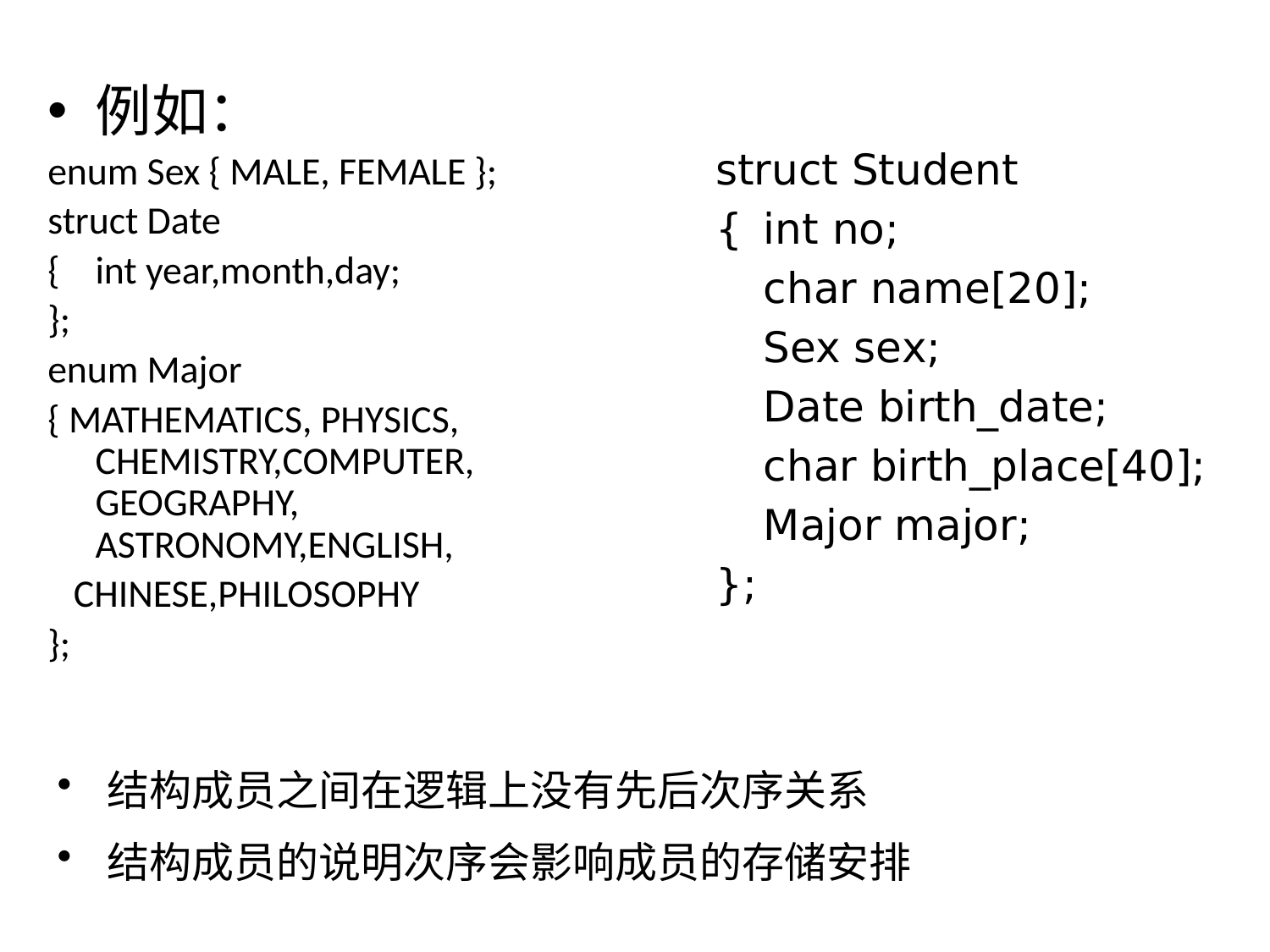

例如：
enum Sex { MALE, FEMALE };
struct Date
{	int year,month,day;
};
enum Major
{ MATHEMATICS, PHYSICS, CHEMISTRY,COMPUTER, GEOGRAPHY,  ASTRONOMY,ENGLISH,
   CHINESE,PHILOSOPHY
};
struct Student
{	int no;
	char name[20];
	Sex sex;
	Date birth_date;
	char birth_place[40];
	Major major;
};

 结构成员之间在逻辑上没有先后次序关系
 结构成员的说明次序会影响成员的存储安排